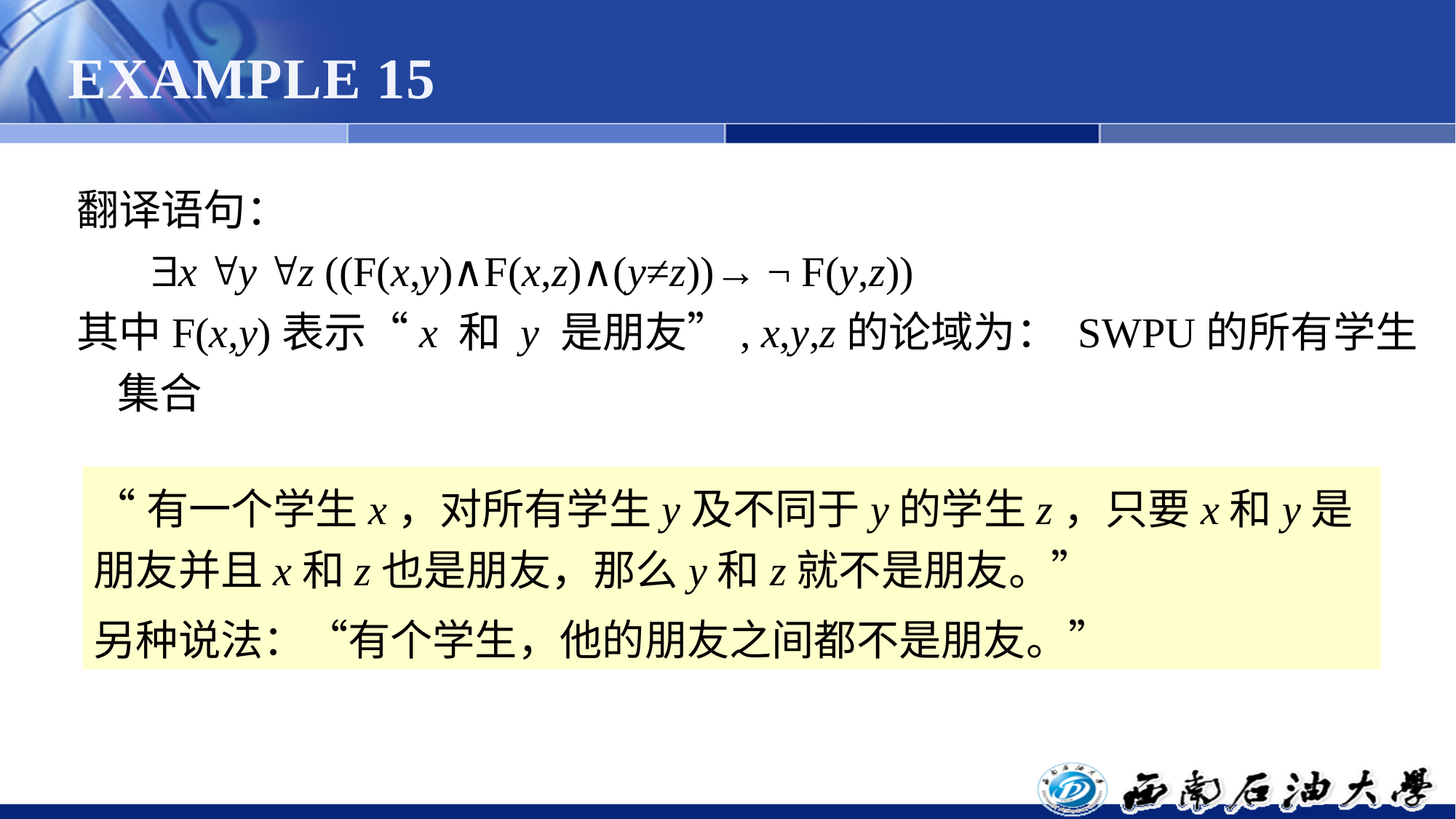

# EXAMPLE 15
翻译语句：
       ∃x ∀y ∀z ((F(x,y)∧F(x,z)∧(y≠z))→ ¬ F(y,z))
其中F(x,y)表示“x 和 y 是朋友”, x,y,z的论域为： SWPU的所有学生集合
“有一个学生x，对所有学生y及不同于y的学生z，只要x和y是朋友并且x和z也是朋友，那么y和z就不是朋友。”
另种说法：“有个学生，他的朋友之间都不是朋友。”